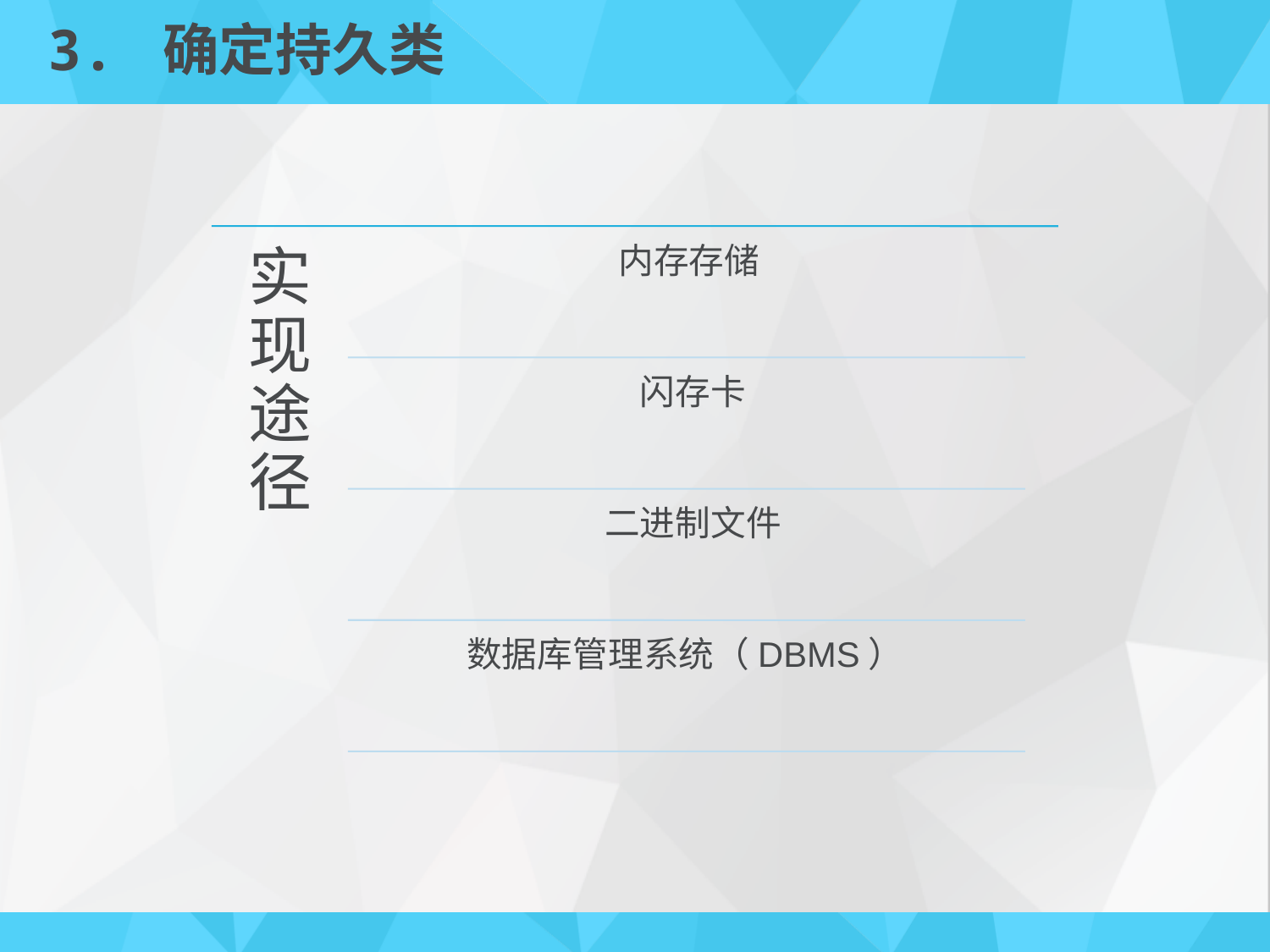

# 3. 确定持久类
实现途径
内存存储
闪存卡
二进制文件
数据库管理系统（DBMS）